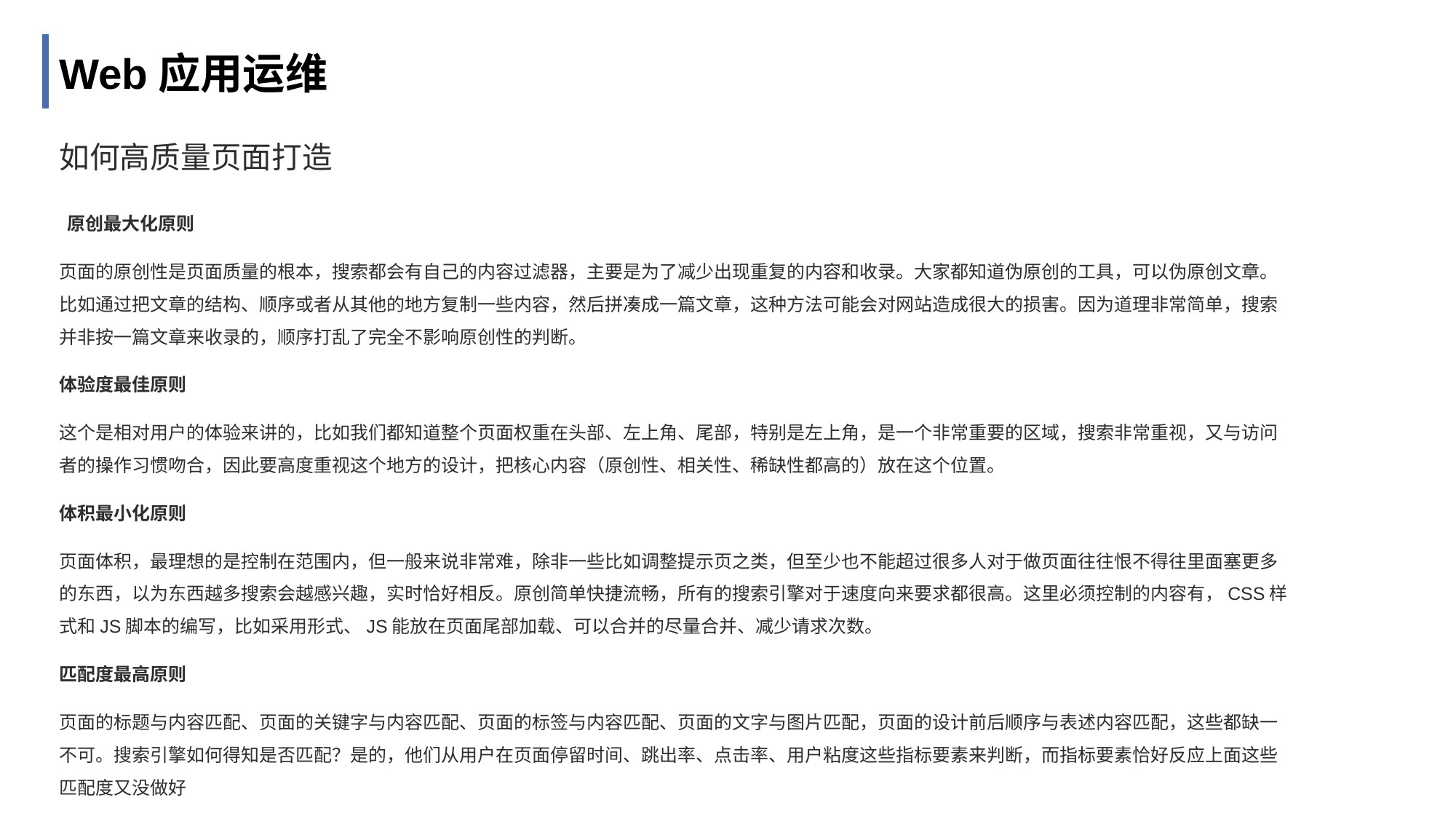

Web应用运维
# 如何高质量页面打造
 原创最大化原则
页面的原创性是页面质量的根本，搜索都会有自己的内容过滤器，主要是为了减少出现重复的内容和收录。大家都知道伪原创的工具，可以伪原创文章。比如通过把文章的结构、顺序或者从其他的地方复制一些内容，然后拼凑成一篇文章，这种方法可能会对网站造成很大的损害。因为道理非常简单，搜索并非按一篇文章来收录的，顺序打乱了完全不影响原创性的判断。
体验度最佳原则
这个是相对用户的体验来讲的，比如我们都知道整个页面权重在头部、左上角、尾部，特别是左上角，是一个非常重要的区域，搜索非常重视，又与访问者的操作习惯吻合，因此要高度重视这个地方的设计，把核心内容（原创性、相关性、稀缺性都高的）放在这个位置。
体积最小化原则
页面体积，最理想的是控制在范围内，但一般来说非常难，除非一些比如调整提示页之类，但至少也不能超过很多人对于做页面往往恨不得往里面塞更多的东西，以为东西越多搜索会越感兴趣，实时恰好相反。原创简单快捷流畅，所有的搜索引擎对于速度向来要求都很高。这里必须控制的内容有，CSS样式和JS脚本的编写，比如采用形式、JS能放在页面尾部加载、可以合并的尽量合并、减少请求次数。
匹配度最高原则
页面的标题与内容匹配、页面的关键字与内容匹配、页面的标签与内容匹配、页面的文字与图片匹配，页面的设计前后顺序与表述内容匹配，这些都缺一不可。搜索引擎如何得知是否匹配？是的，他们从用户在页面停留时间、跳出率、点击率、用户粘度这些指标要素来判断，而指标要素恰好反应上面这些匹配度又没做好